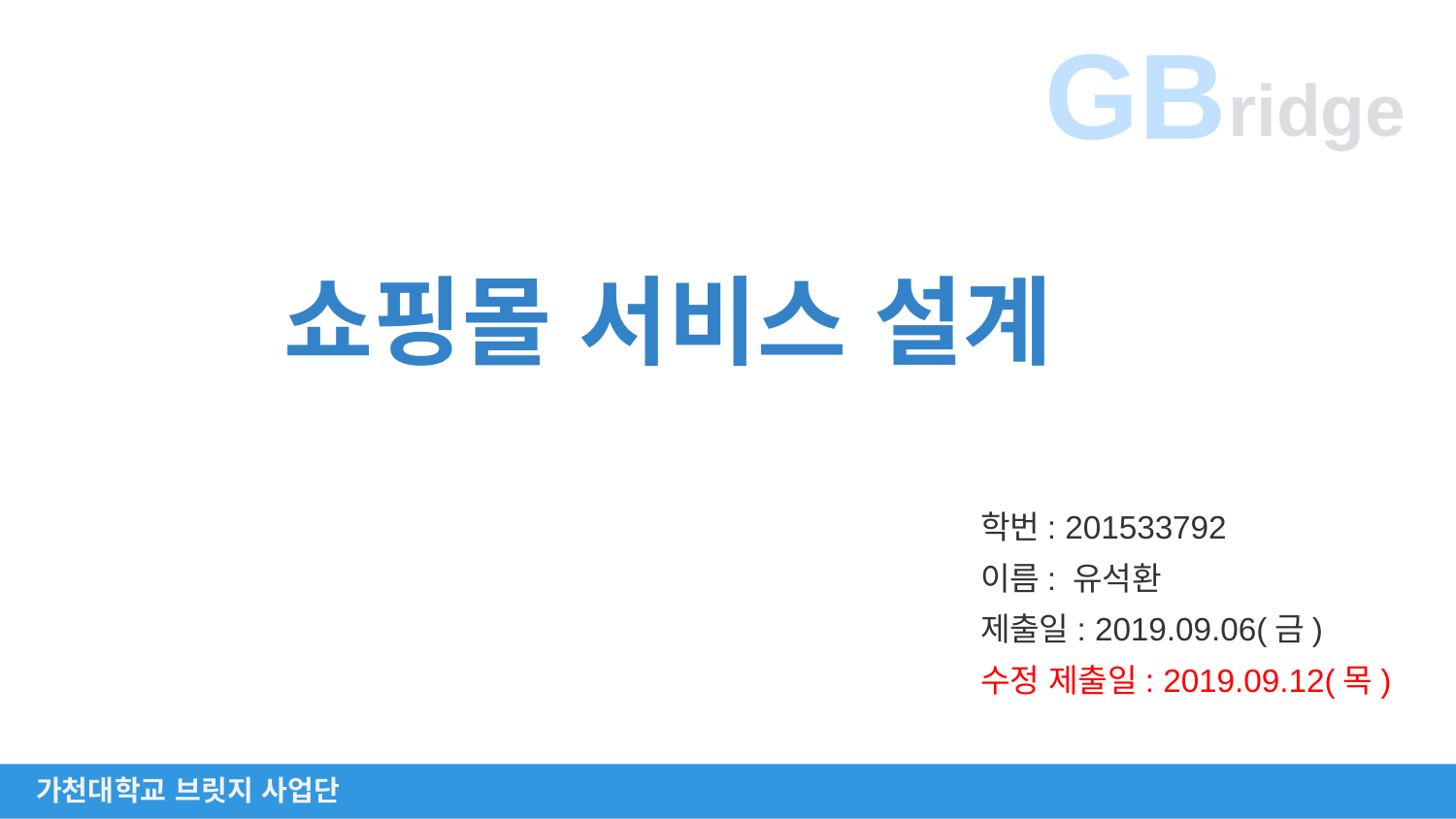

GB
ridge
쇼핑몰 서비스 설계
학번: 201533792
이름: 유석환
제출일: 2019.09.06(금)
수정 제출일: 2019.09.12(목)
가천대학교 브릿지 사업단